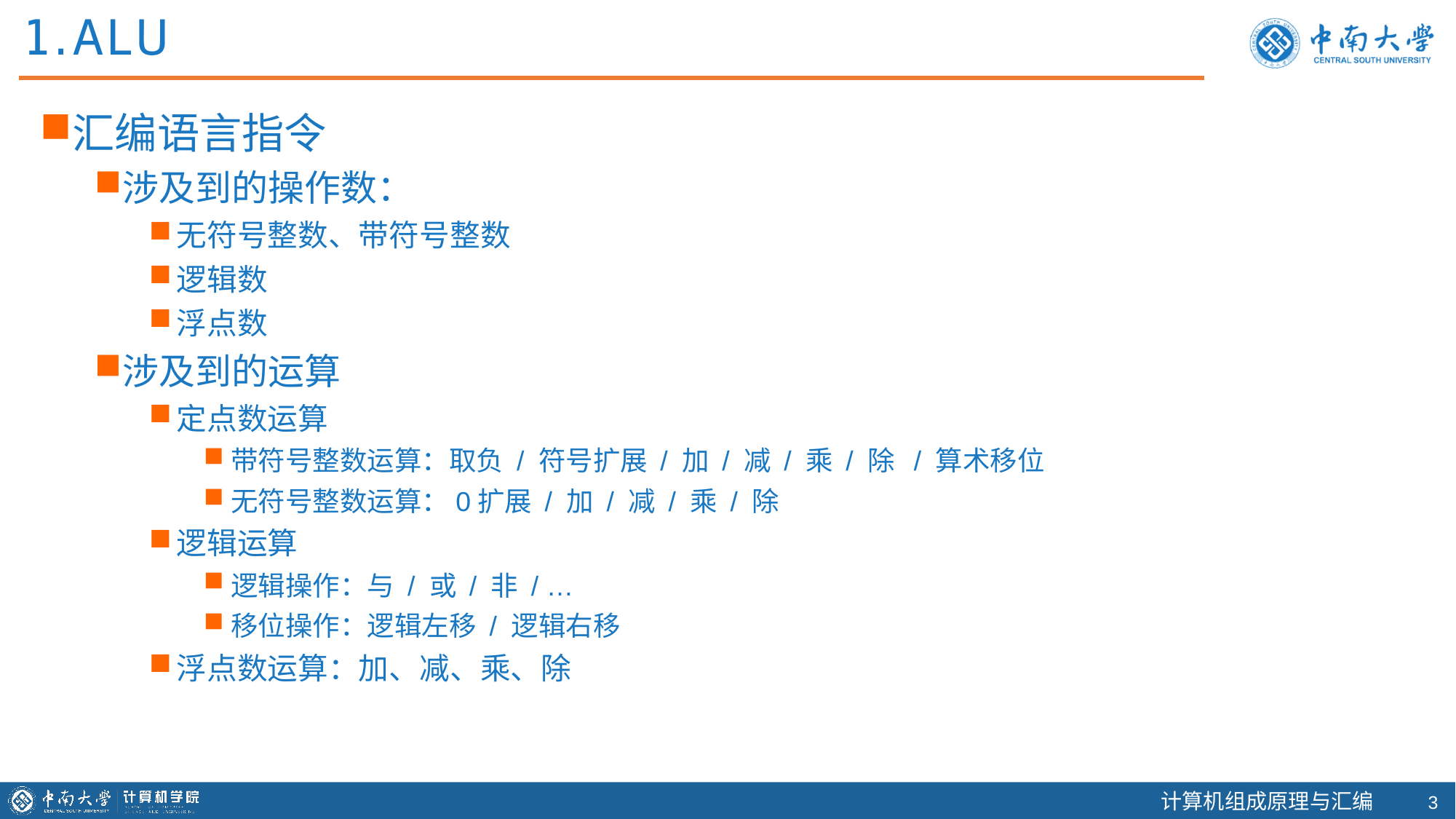

1.ALU
汇编语言指令
涉及到的操作数：
无符号整数、带符号整数
逻辑数
浮点数
涉及到的运算
定点数运算
带符号整数运算：取负 / 符号扩展 / 加 / 减 / 乘 / 除  / 算术移位
无符号整数运算：0扩展 / 加 / 减 / 乘 / 除
逻辑运算
逻辑操作：与 / 或 / 非 / …
移位操作：逻辑左移 / 逻辑右移
浮点数运算：加、减、乘、除

3